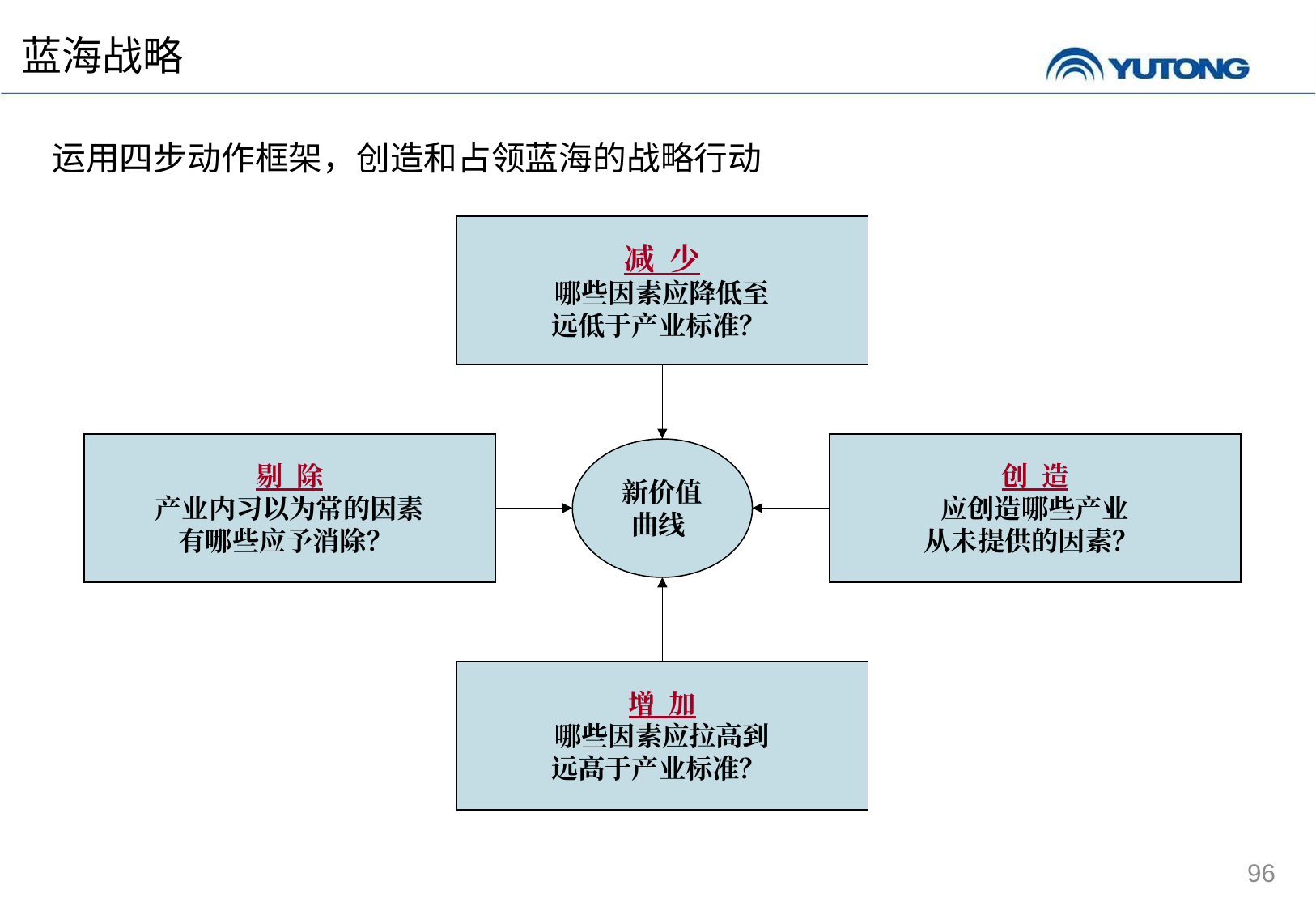

蓝海战略
运用四步动作框架，创造和占领蓝海的战略行动
减  少
哪些因素应降低至
远低于产业标准？
剔  除
产业内习以为常的因素
有哪些应予消除？
创  造
应创造哪些产业
从未提供的因素？
新价值
曲线
增  加
哪些因素应拉高到
远高于产业标准？
96